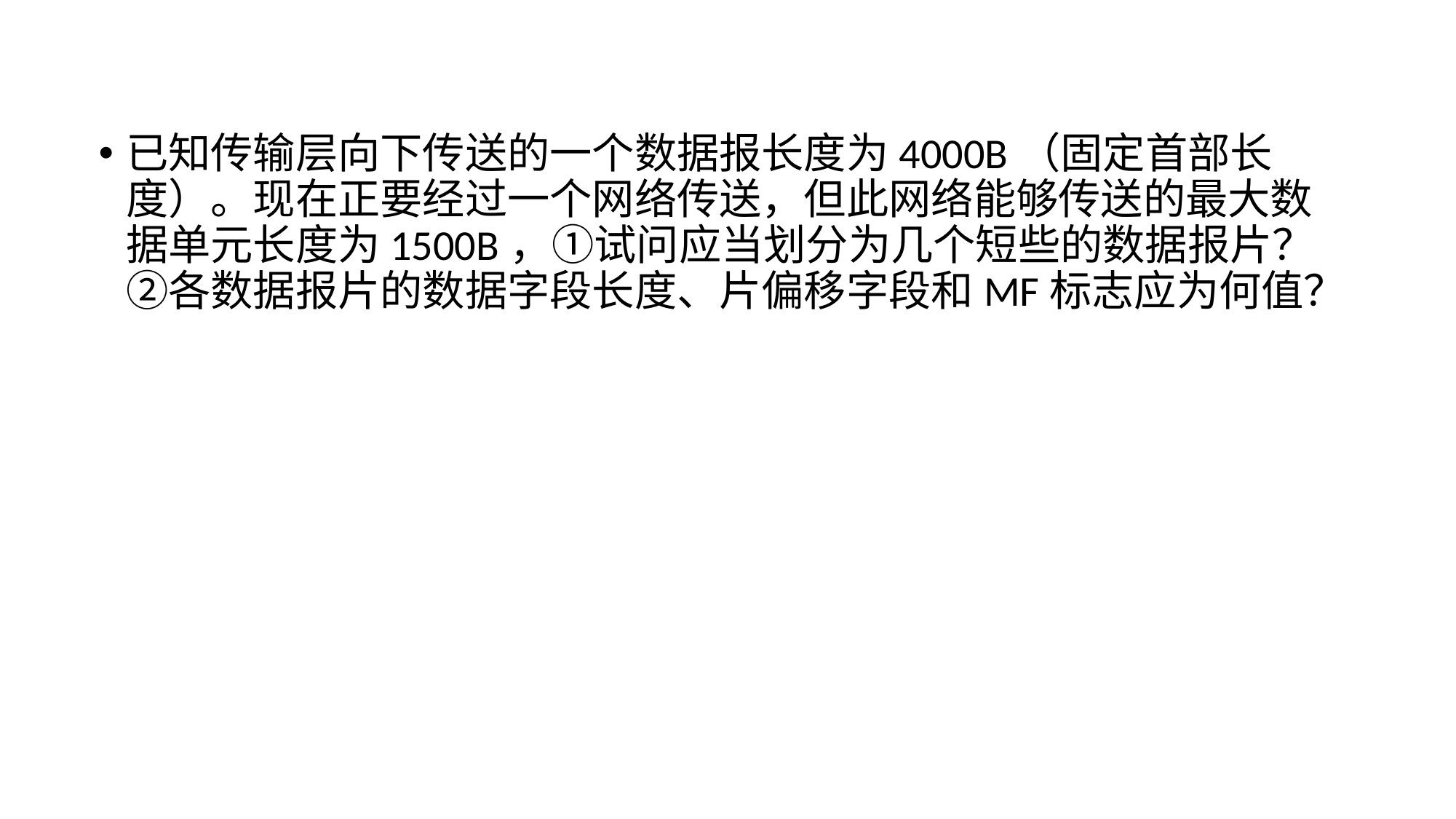

已知传输层向下传送的一个数据报长度为4000B（固定首部长度）。现在正要经过一个网络传送，但此网络能够传送的最大数据单元长度为1500B，①试问应当划分为几个短些的数据报片？②各数据报片的数据字段长度、片偏移字段和MF标志应为何值？